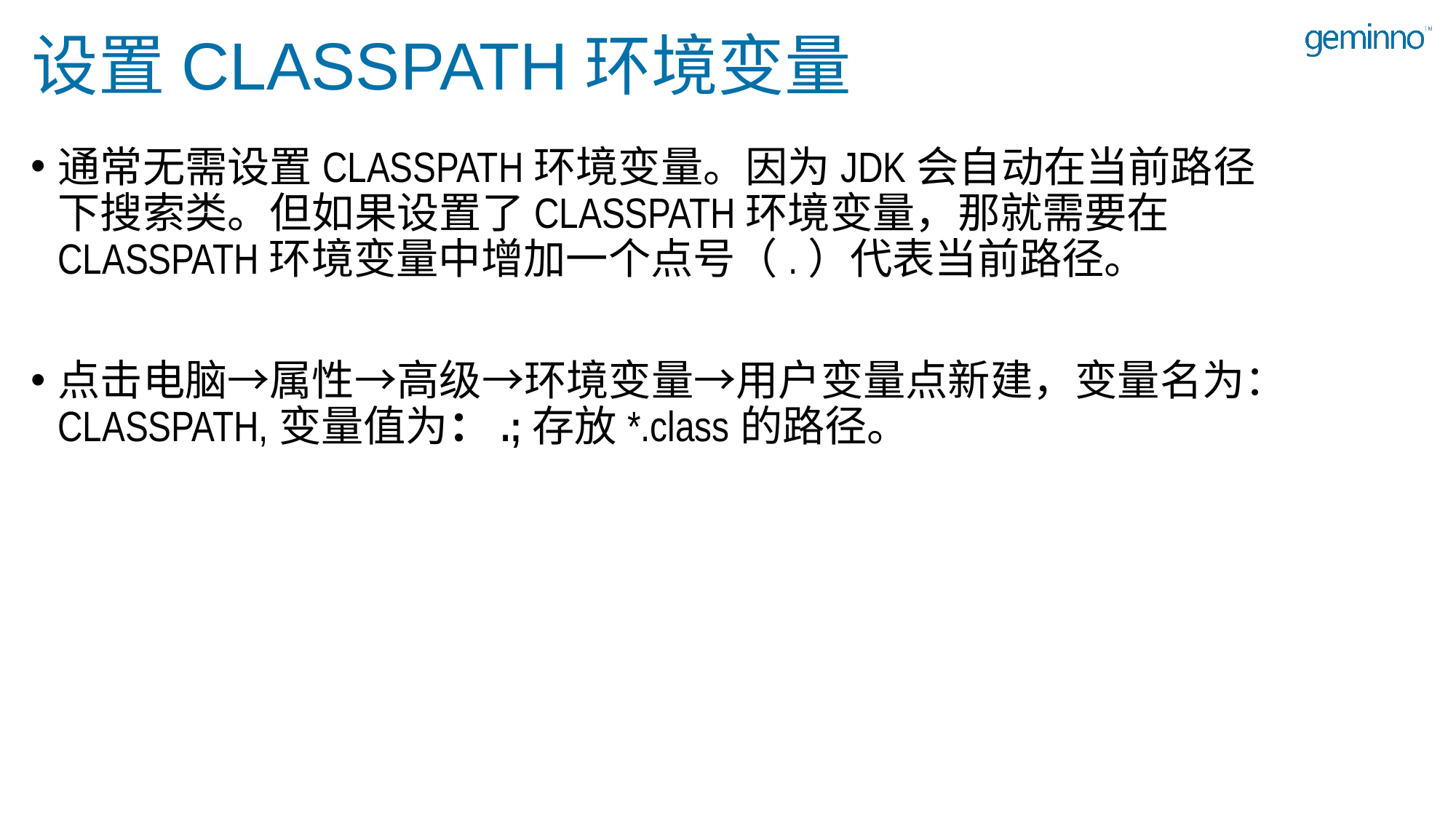

# 设置CLASSPATH环境变量
通常无需设置CLASSPATH环境变量。因为JDK会自动在当前路径下搜索类。但如果设置了CLASSPATH环境变量，那就需要在CLASSPATH环境变量中增加一个点号（.）代表当前路径。

点击电脑→属性→高级→环境变量→用户变量点新建，变量名为：CLASSPATH,变量值为：.;存放*.class的路径。